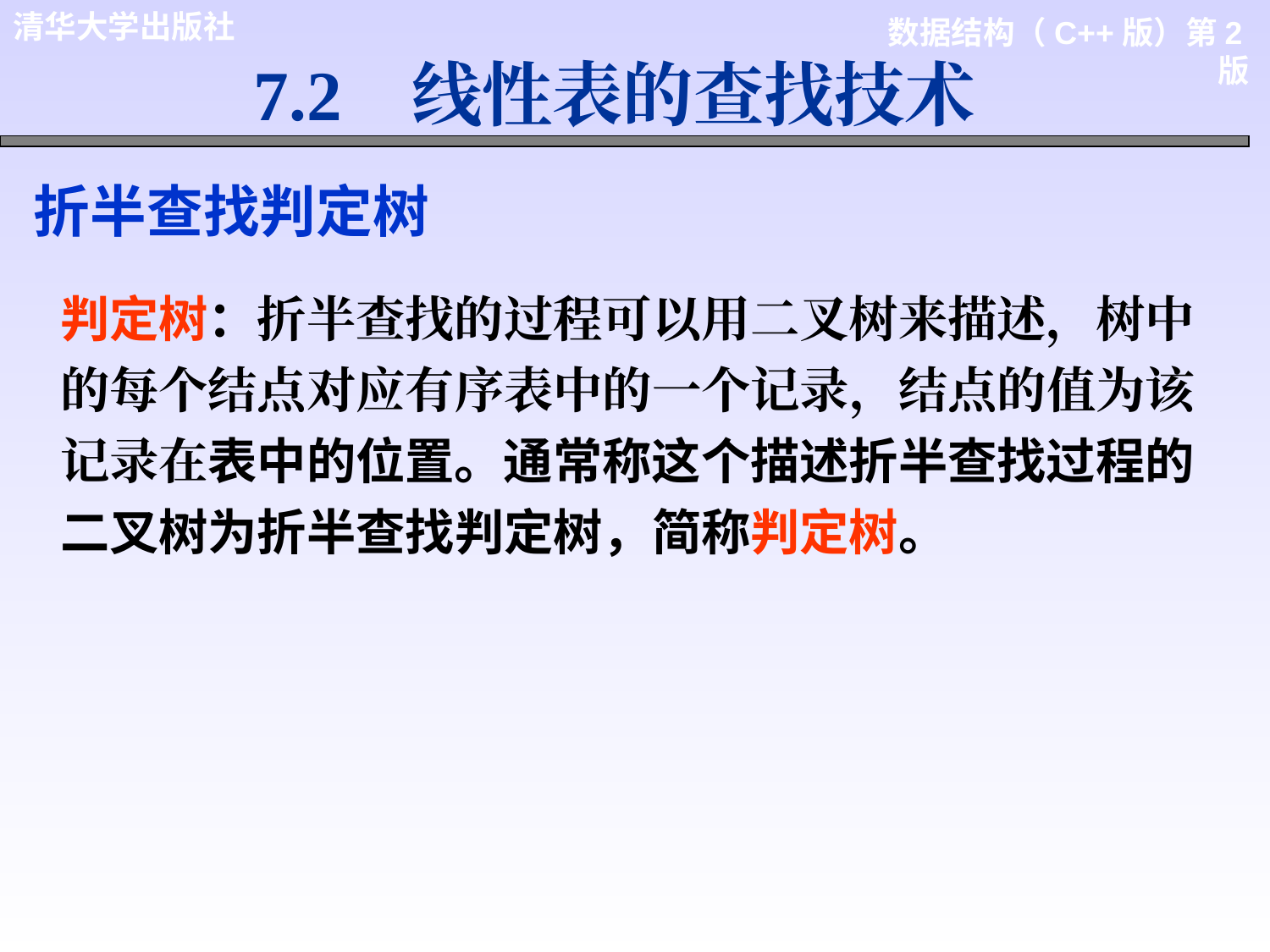

7.2   线性表的查找技术
折半查找判定树
判定树：折半查找的过程可以用二叉树来描述，树中的每个结点对应有序表中的一个记录，结点的值为该记录在表中的位置。通常称这个描述折半查找过程的二叉树为折半查找判定树，简称判定树。